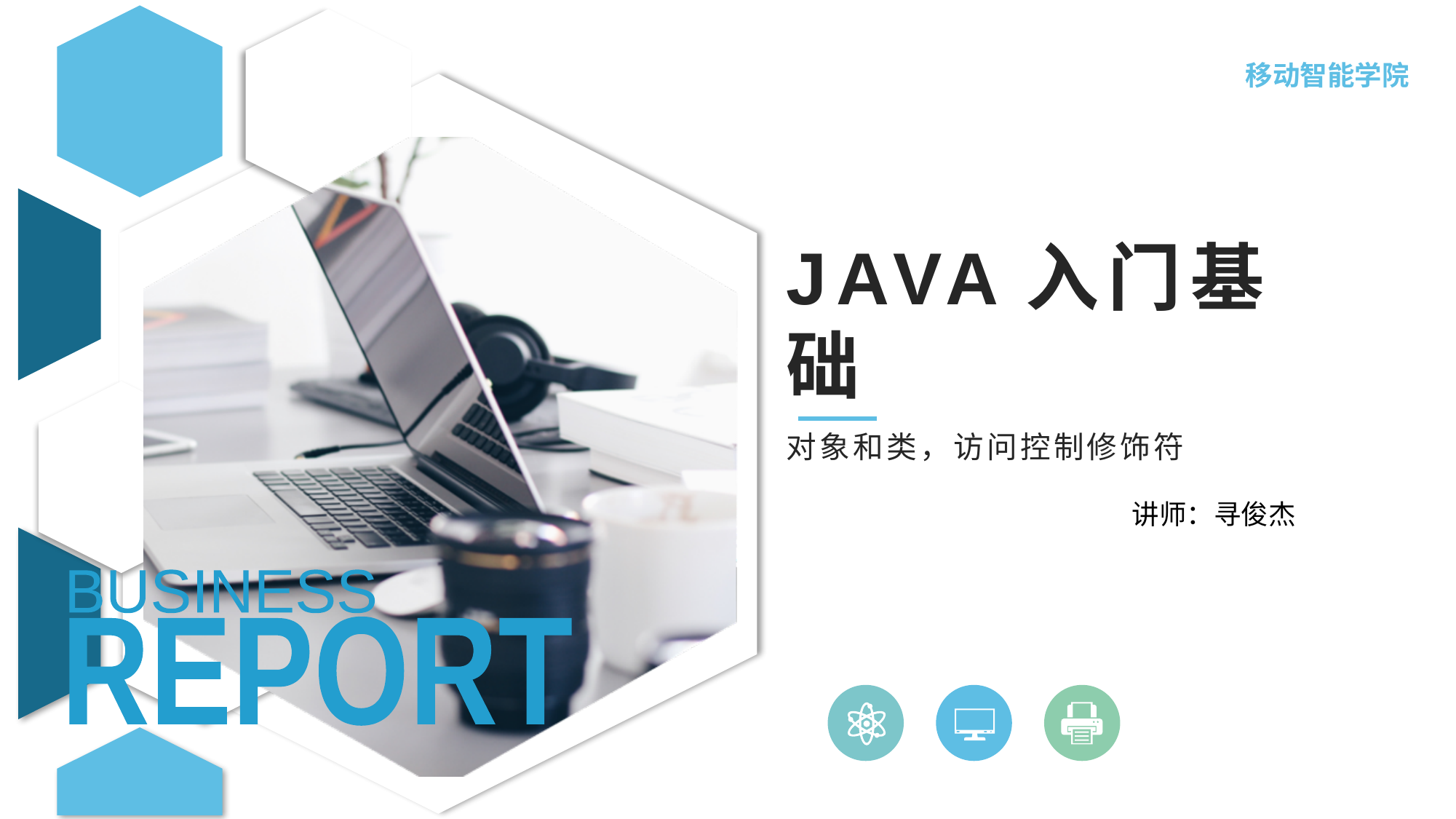

移动智能学院
# JAVA入门基础
对象和类，访问控制修饰符

讲师：寻俊杰
BUSINESS
REPORT